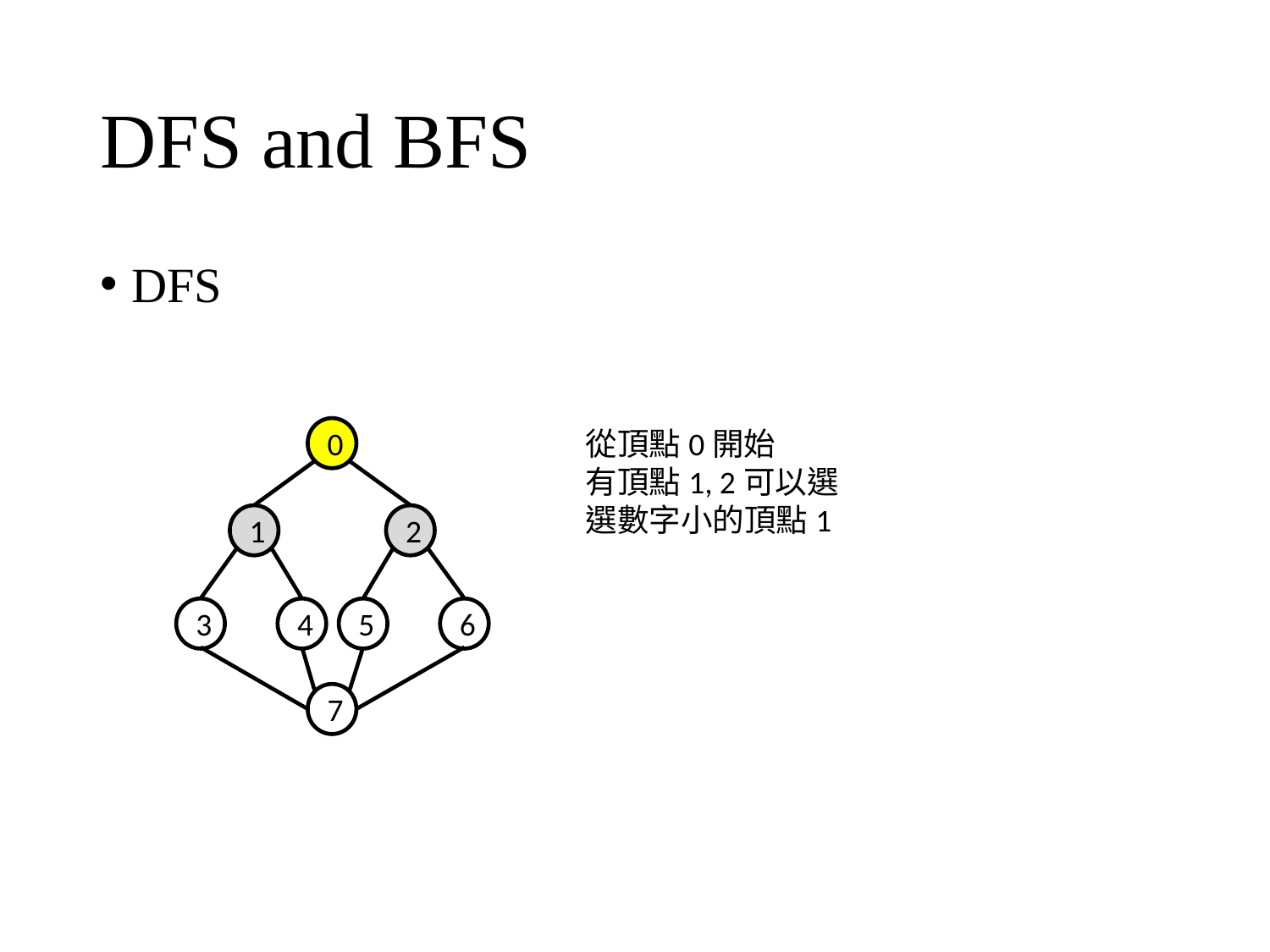

# DFS and BFS
DFS
從頂點0開始
有頂點1, 2可以選
選數字小的頂點1
0
1
2
3
4
5
6
7